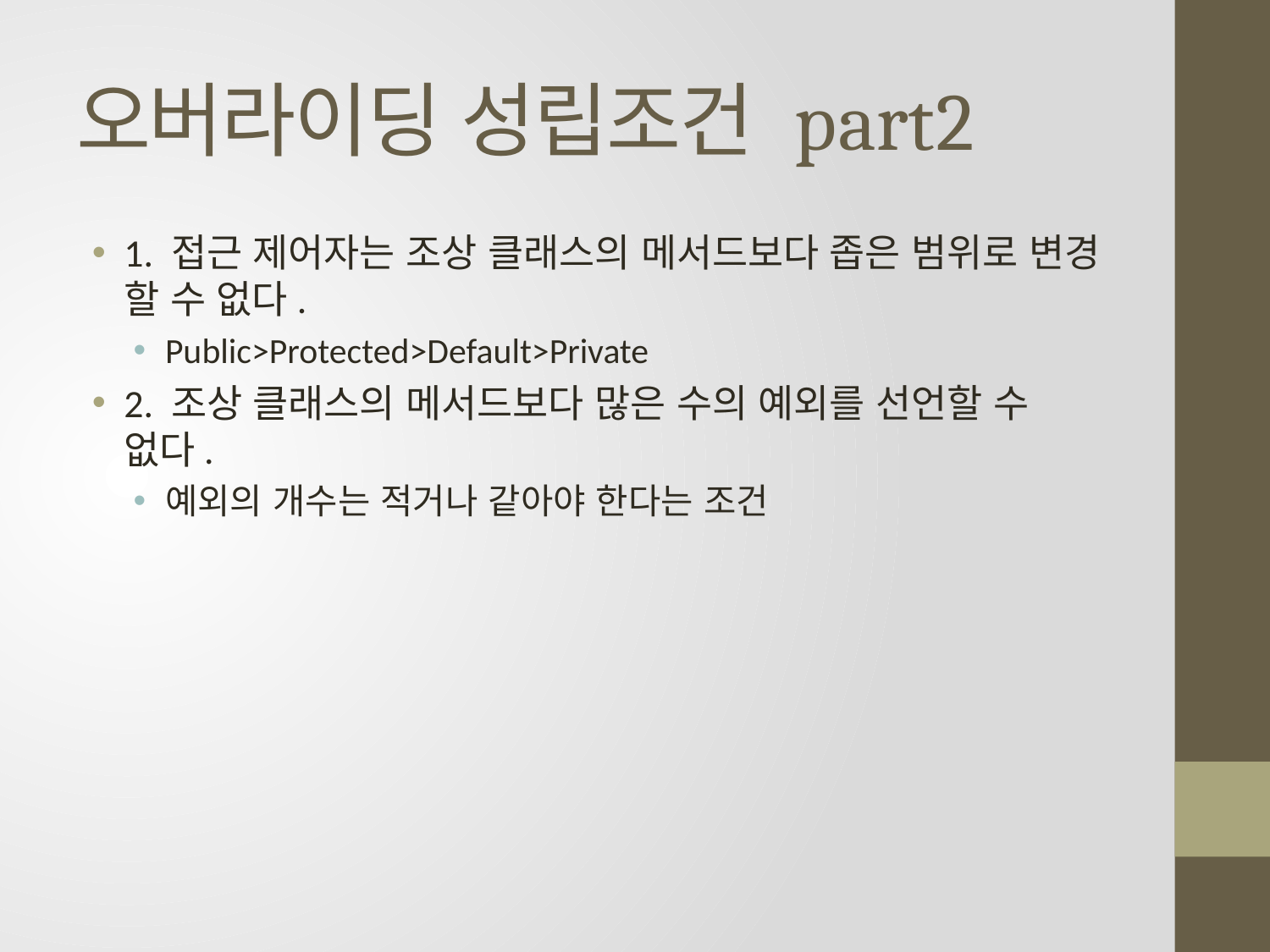

# 오버라이딩 성립조건 part2
1. 접근 제어자는 조상 클래스의 메서드보다 좁은 범위로 변경 할 수 없다.
Public>Protected>Default>Private
2. 조상 클래스의 메서드보다 많은 수의 예외를 선언할 수 없다.
예외의 개수는 적거나 같아야 한다는 조건